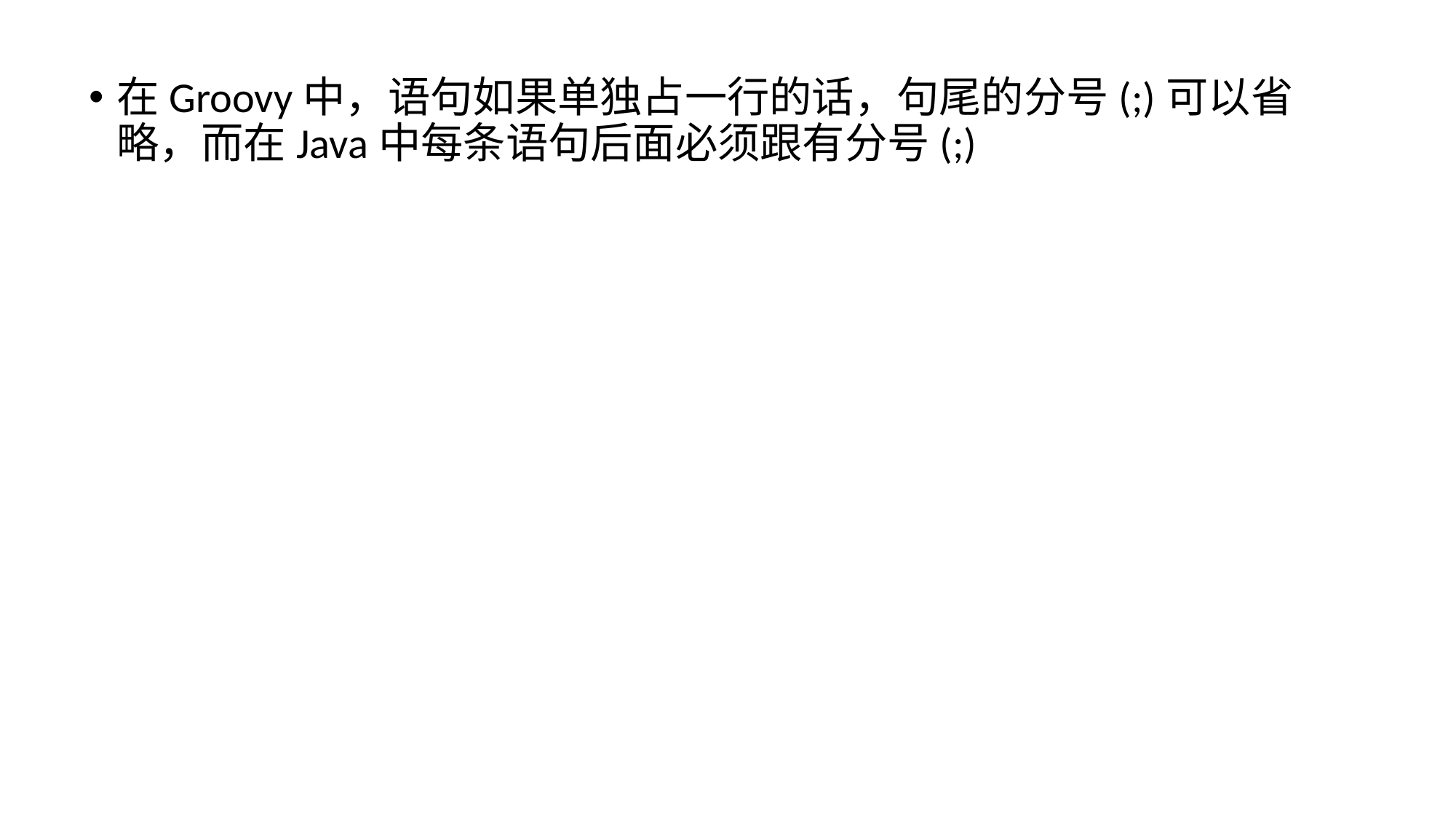

在Groovy中，语句如果单独占一行的话，句尾的分号(;)可以省略，而在Java中每条语句后面必须跟有分号(;)